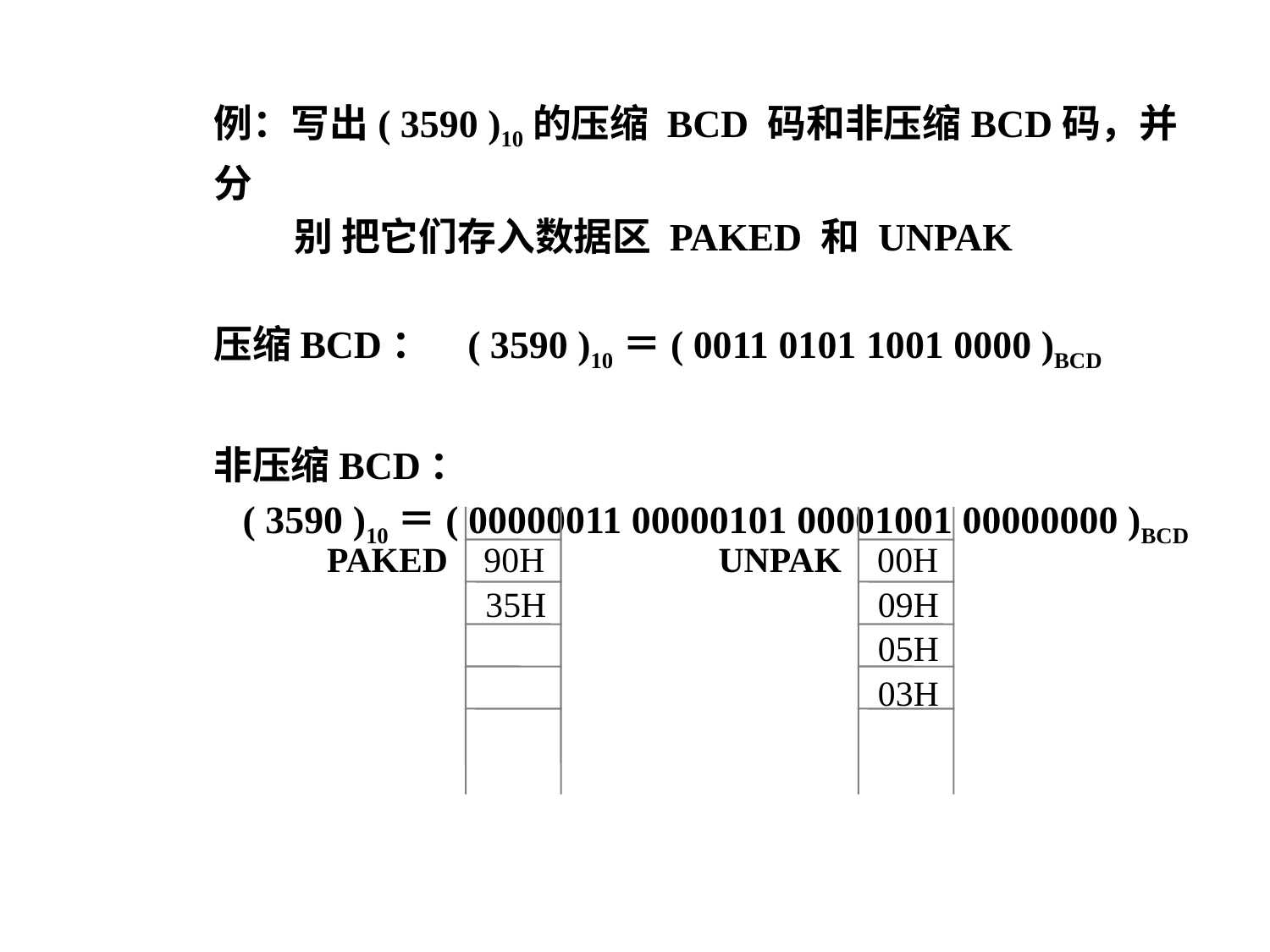

例：写出( 3590 )10的压缩 BCD 码和非压缩BCD码，并分
        别 把它们存入数据区 PAKED 和 UNPAK

压缩BCD：	( 3590 )10＝( 0011 0101 1001 0000 )BCD

非压缩BCD：
   ( 3590 )10＝( 00000011 00000101 00001001 00000000 )BCD

   PAKED    90H
                     35H
   UNPAK    00H
                     09H
                     05H
                     03H